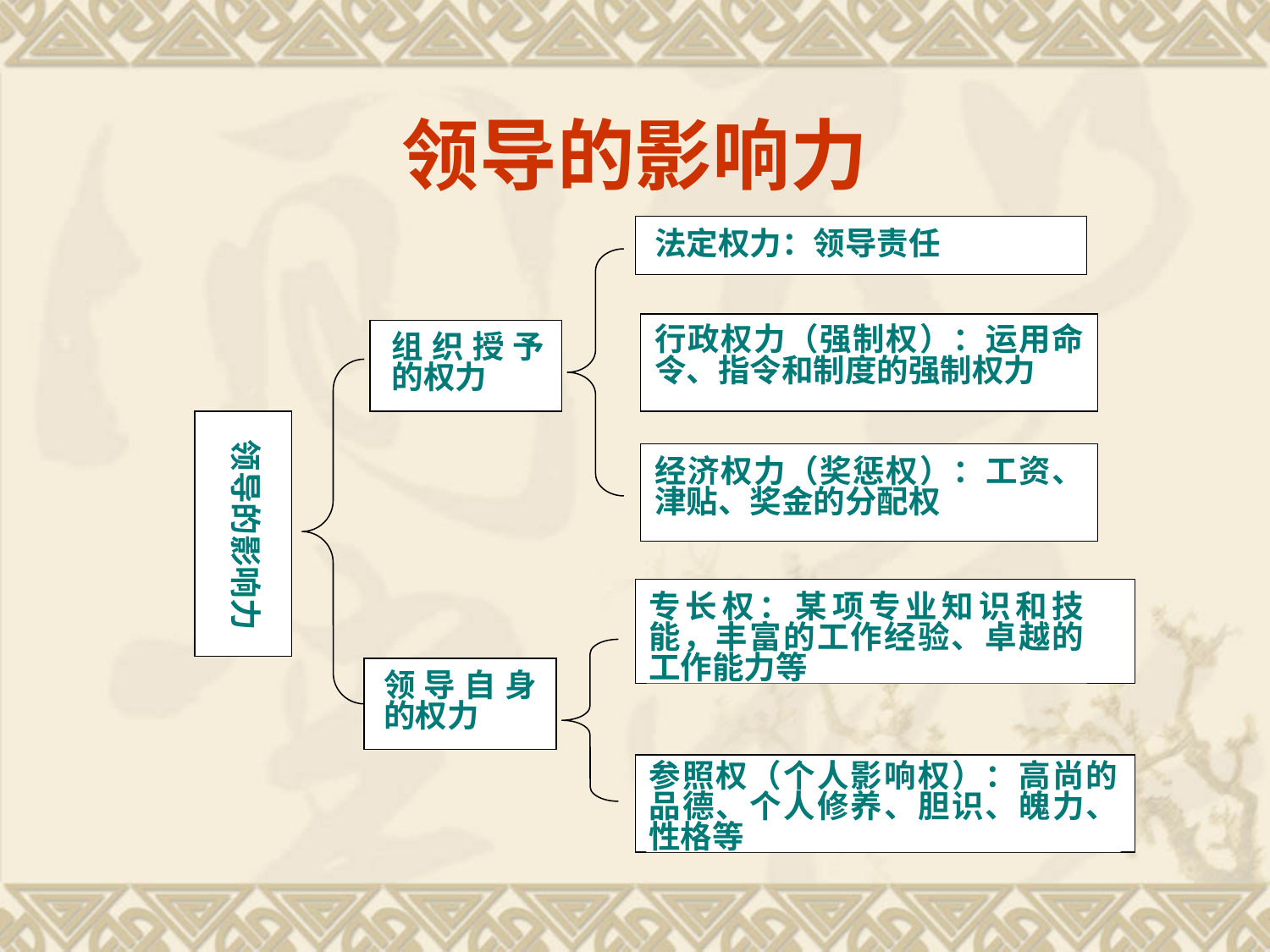

# 领导的影响力

法定权力：领导责任

行政权力（强制权）：运用命令、指令和制度的强制权力
组织授予的权力

领导的影响力

经济权力（奖惩权）：工资、津贴、奖金的分配权

专长权：某项专业知识和技能，丰富的工作经验、卓越的工作能力等

领导自身的权力

参照权（个人影响权）：高尚的品德、个人修养、胆识、魄力、性格等